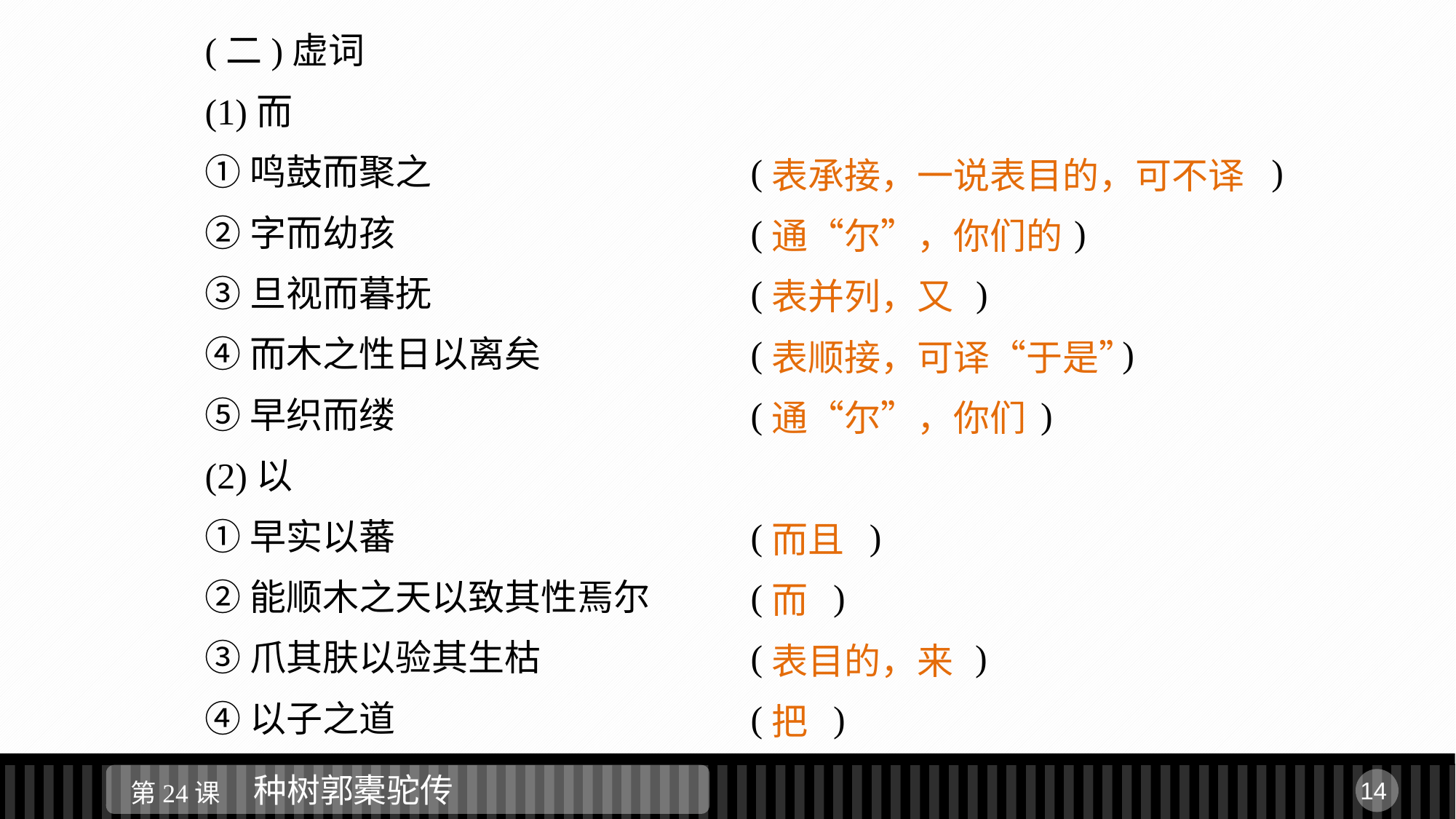

(二)虚词
(1)而
①鸣鼓而聚之				(                                      　　　　)
②字而幼孩				( 　　　　                 )
③旦视而暮抚				( 　　　     　)
④而木之性日以离矣		(    　　　                        )
⑤早织而缕				(　 　　             　)
(2)以
①早实以蕃				(　 　 )
②能顺木之天以致其性焉尔	(　  )
③爪其肤以验其生枯		(　      　　　)
④以子之道				(　  )
表承接，一说表目的，可不译
通“尔”，你们的
表并列，又
表顺接，可译“于是”
通“尔”，你们

而且
而
表目的，来
把